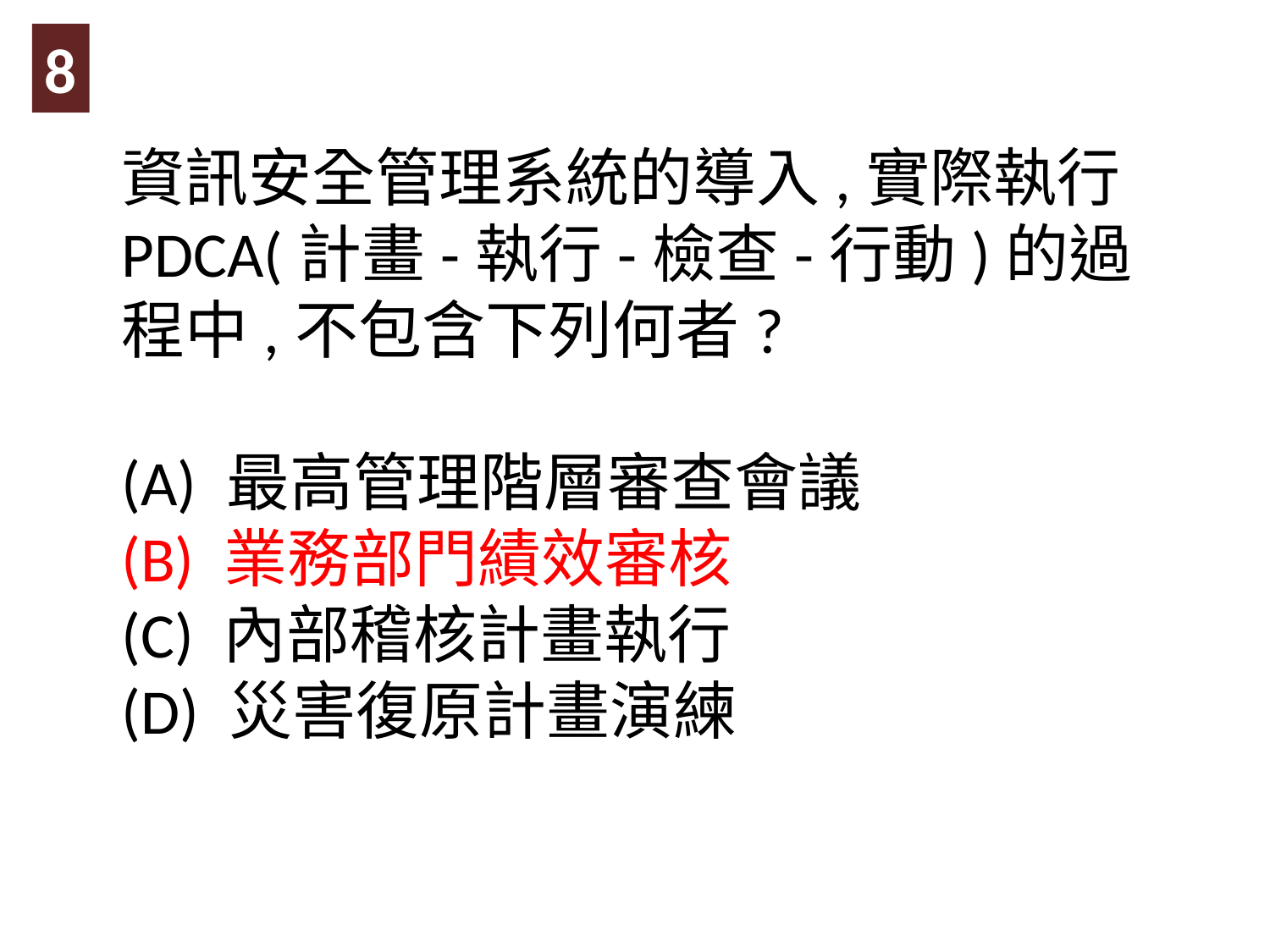

8
資訊安全管理系統的導入,實際執行 PDCA(計畫-執行-檢查-行動)的過程中,不包含下列何者?

(A) 最高管理階層審查會議
(B) 業務部門績效審核
(C) 內部稽核計畫執行
(D) 災害復原計畫演練